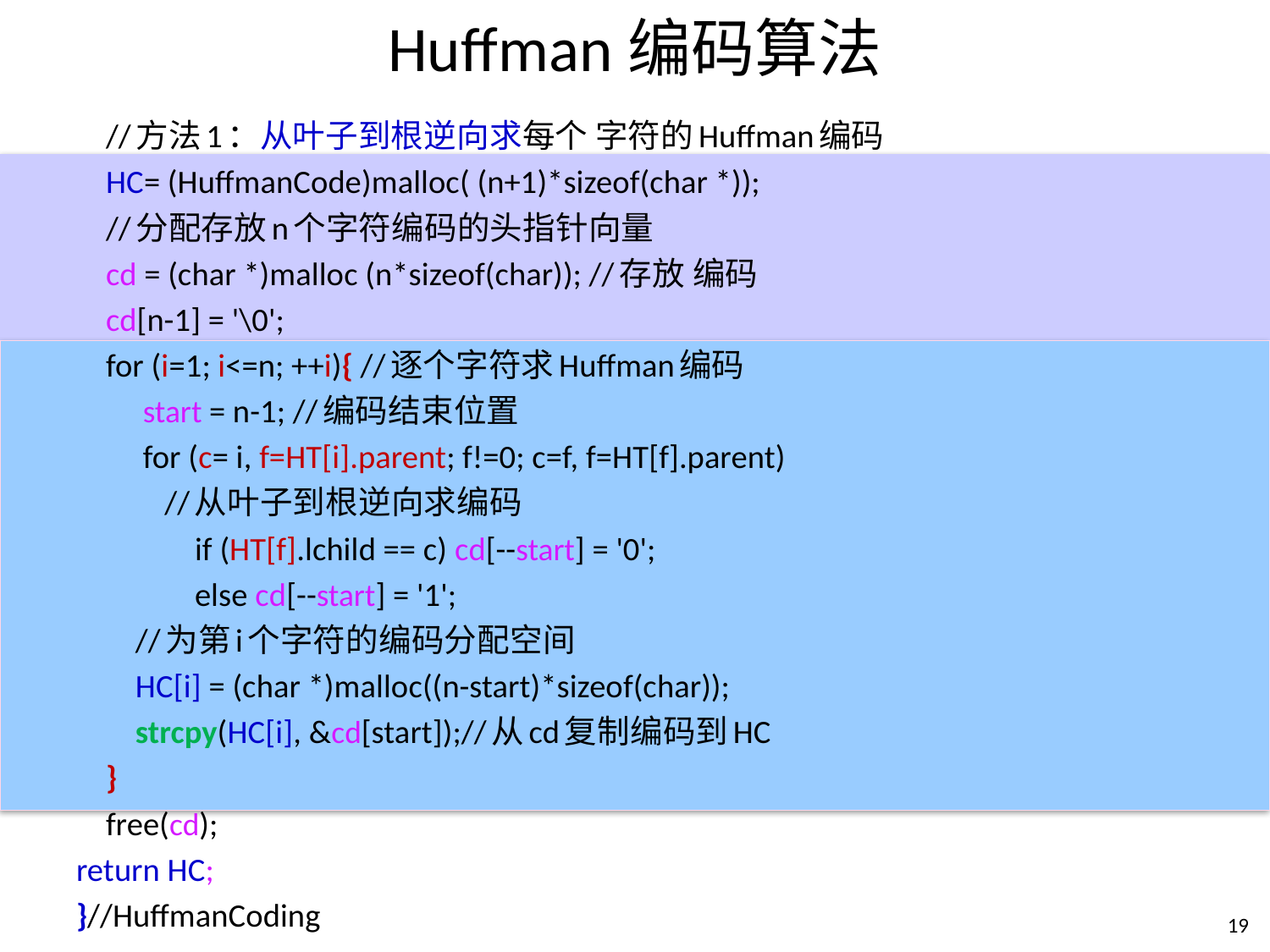

# Huffman编码算法
    //方法1：从叶子到根逆向求每个 字符的Huffman编码
    HC= (HuffmanCode)malloc( (n+1)*sizeof(char *));
    //分配存放n个字符编码的头指针向量
    cd = (char *)malloc (n*sizeof(char)); //存放 编码
    cd[n-1] = '\0';
    for (i=1; i<=n; ++i){ //逐个字符求Huffman编码
         start = n-1; //编码结束位置
         for (c= i, f=HT[i].parent; f!=0; c=f, f=HT[f].parent)
	  //从叶子到根逆向求编码
                if (HT[f].lchild == c) cd[--start] = '0';
                else cd[--start] = '1';
        //为第i个字符的编码分配空间
        HC[i] = (char *)malloc((n-start)*sizeof(char));
        strcpy(HC[i], &cd[start]);//从cd复制编码到HC
    }
    free(cd);
return HC;
}//HuffmanCoding

19